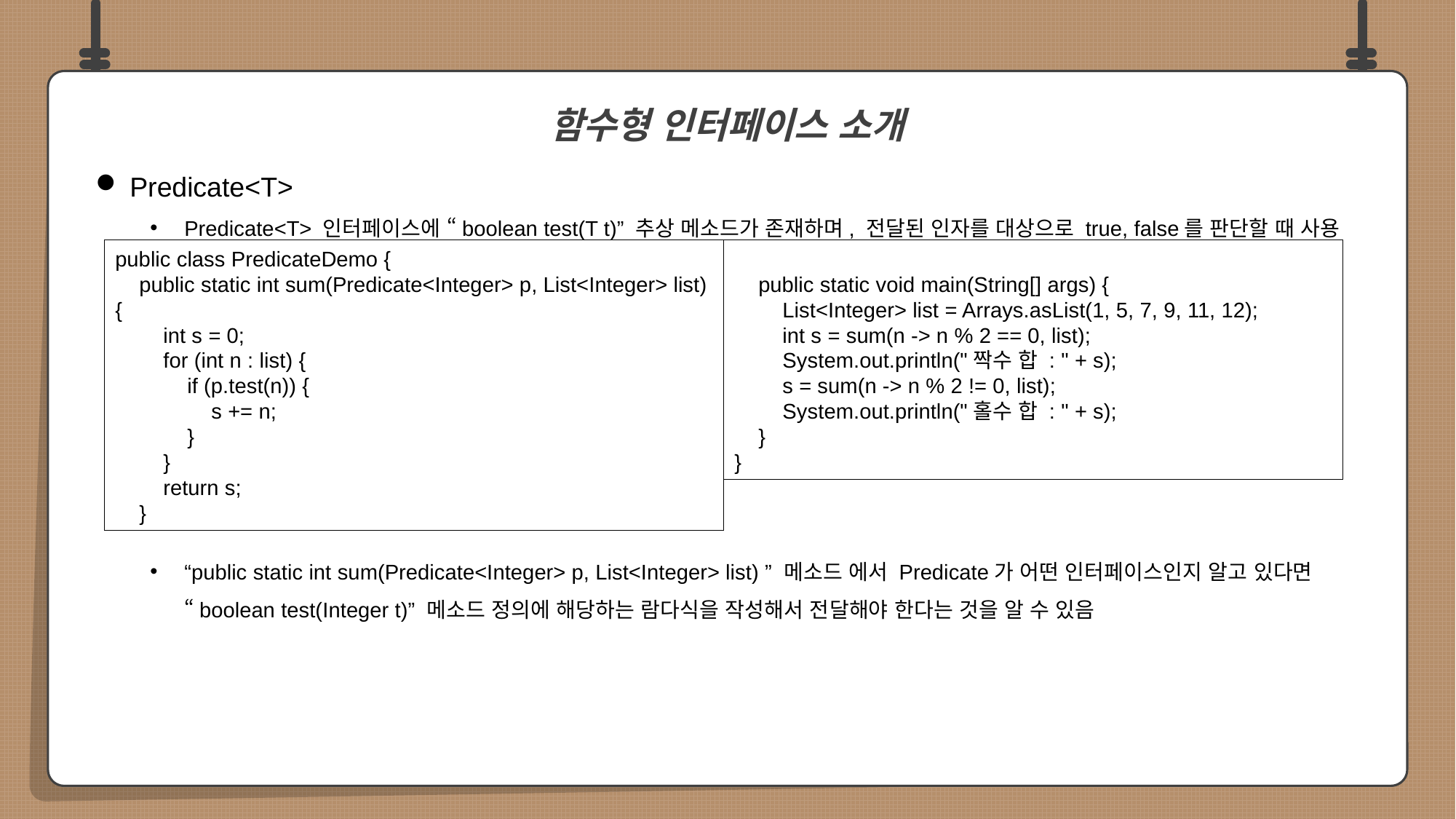

Predicate<T>
Predicate<T> 인터페이스에 “boolean test(T t)” 추상 메소드가 존재하며, 전달된 인자를 대상으로 true, false를 판단할 때 사용

“public static int sum(Predicate<Integer> p, List<Integer> list) ” 메소드 에서 Predicate가 어떤 인터페이스인지 알고 있다면 “boolean test(Integer t)” 메소드 정의에 해당하는 람다식을 작성해서 전달해야 한다는 것을 알 수 있음

함수형 인터페이스 소개

    public static void main(String[] args) {
        List<Integer> list = Arrays.asList(1, 5, 7, 9, 11, 12);
        int s = sum(n -> n % 2 == 0, list);
        System.out.println("짝수 합 : " + s);
        s = sum(n -> n % 2 != 0, list);
        System.out.println("홀수 합 : " + s);
    }
}
public class PredicateDemo {
    public static int sum(Predicate<Integer> p, List<Integer> list) {
        int s = 0;
        for (int n : list) {
            if (p.test(n)) {
                s += n;
            }
        }
        return s;
    }